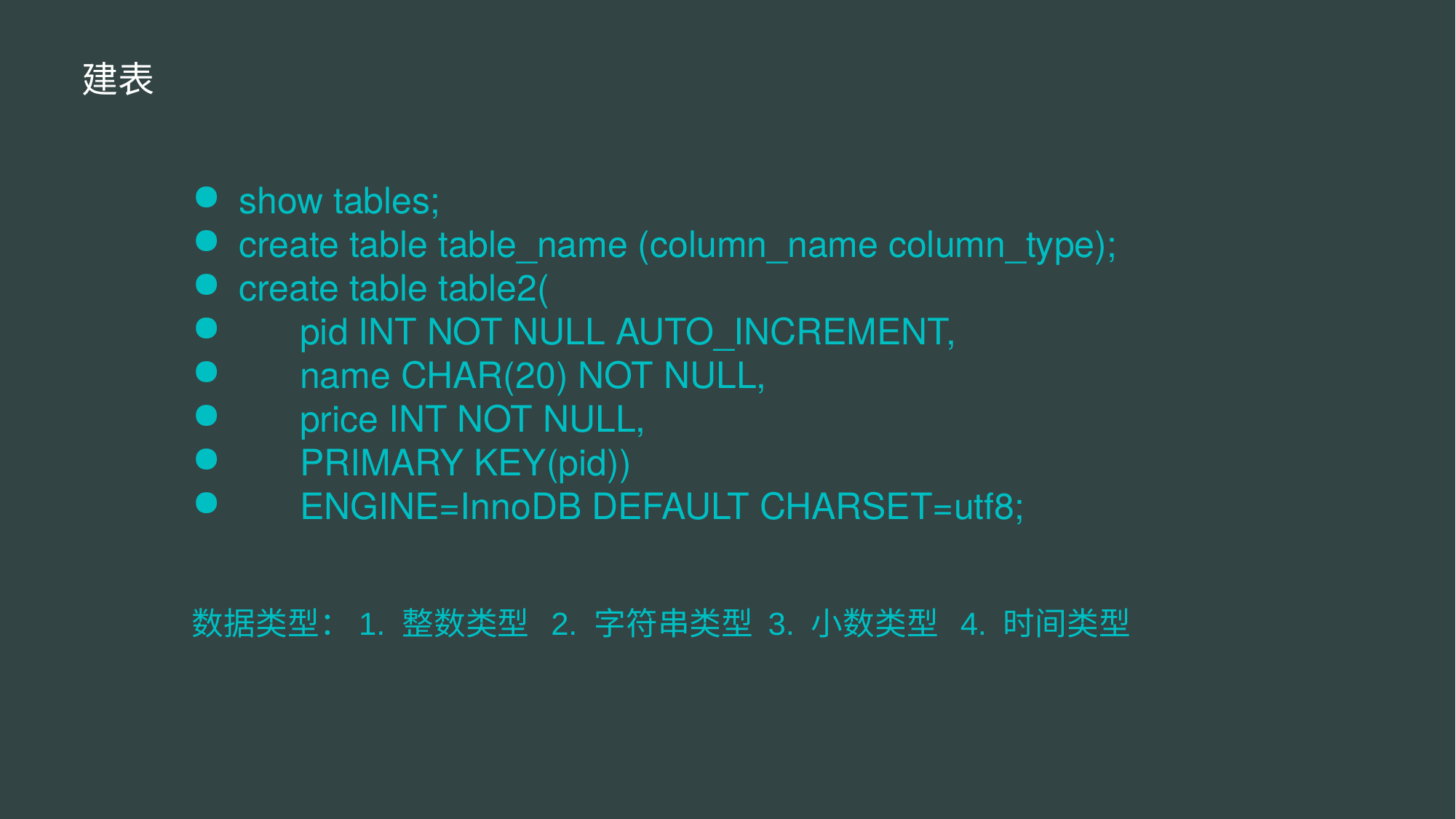

建表
show tables;
create table table_name (column_name column_type);
create table table2(
      pid INT NOT NULL AUTO_INCREMENT,
      name CHAR(20) NOT NULL,
      price INT NOT NULL,
      PRIMARY KEY(pid))
      ENGINE=InnoDB DEFAULT CHARSET=utf8;

数据类型：1. 整数类型  2. 字符串类型 3. 小数类型  4. 时间类型